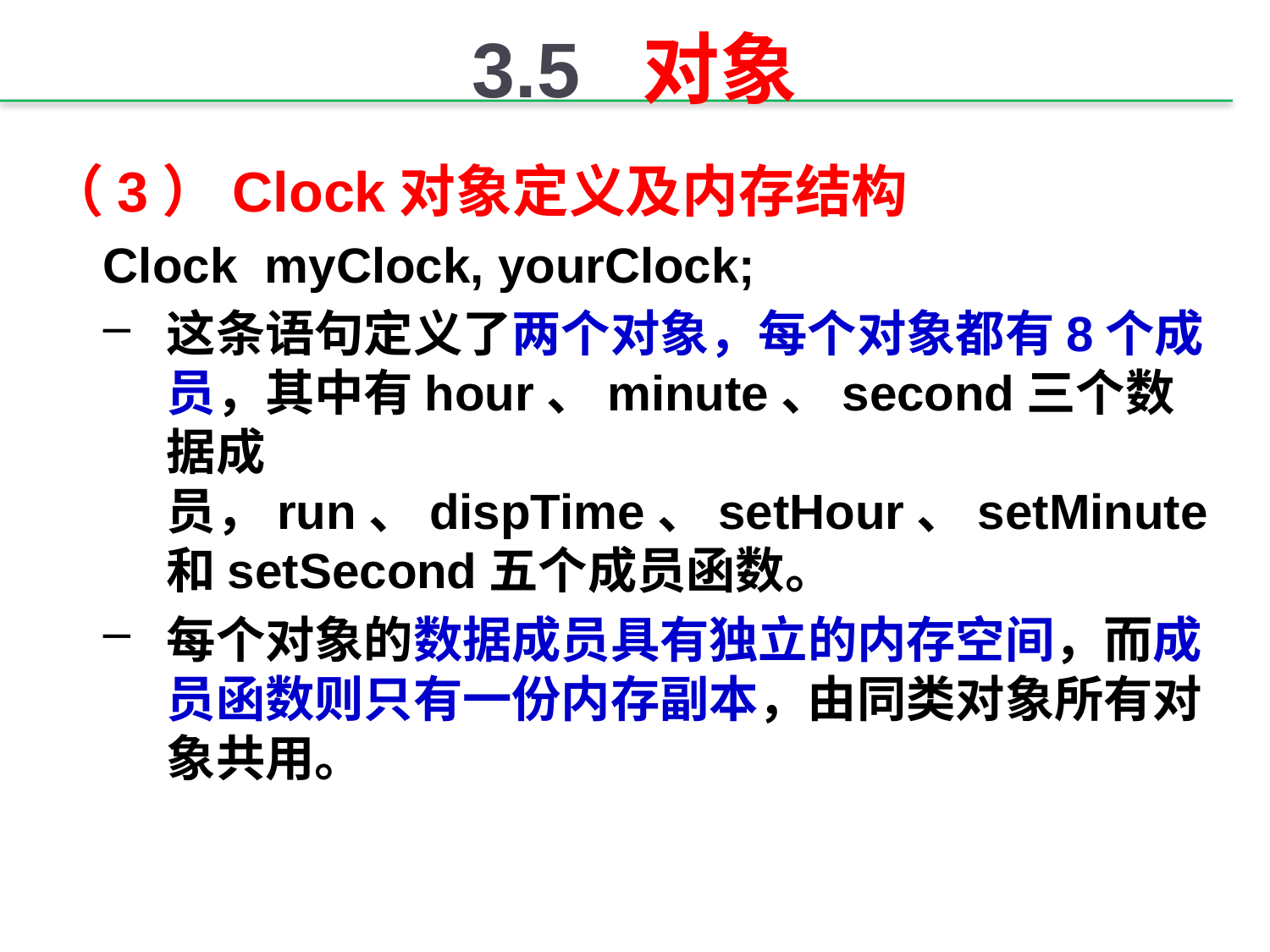

# 3.5  对象
（3）Clock对象定义及内存结构
Clock  myClock, yourClock;
这条语句定义了两个对象，每个对象都有8个成员，其中有hour、minute、second三个数据成员，run、dispTime、setHour、setMinute和setSecond五个成员函数。
每个对象的数据成员具有独立的内存空间，而成员函数则只有一份内存副本，由同类对象所有对象共用。